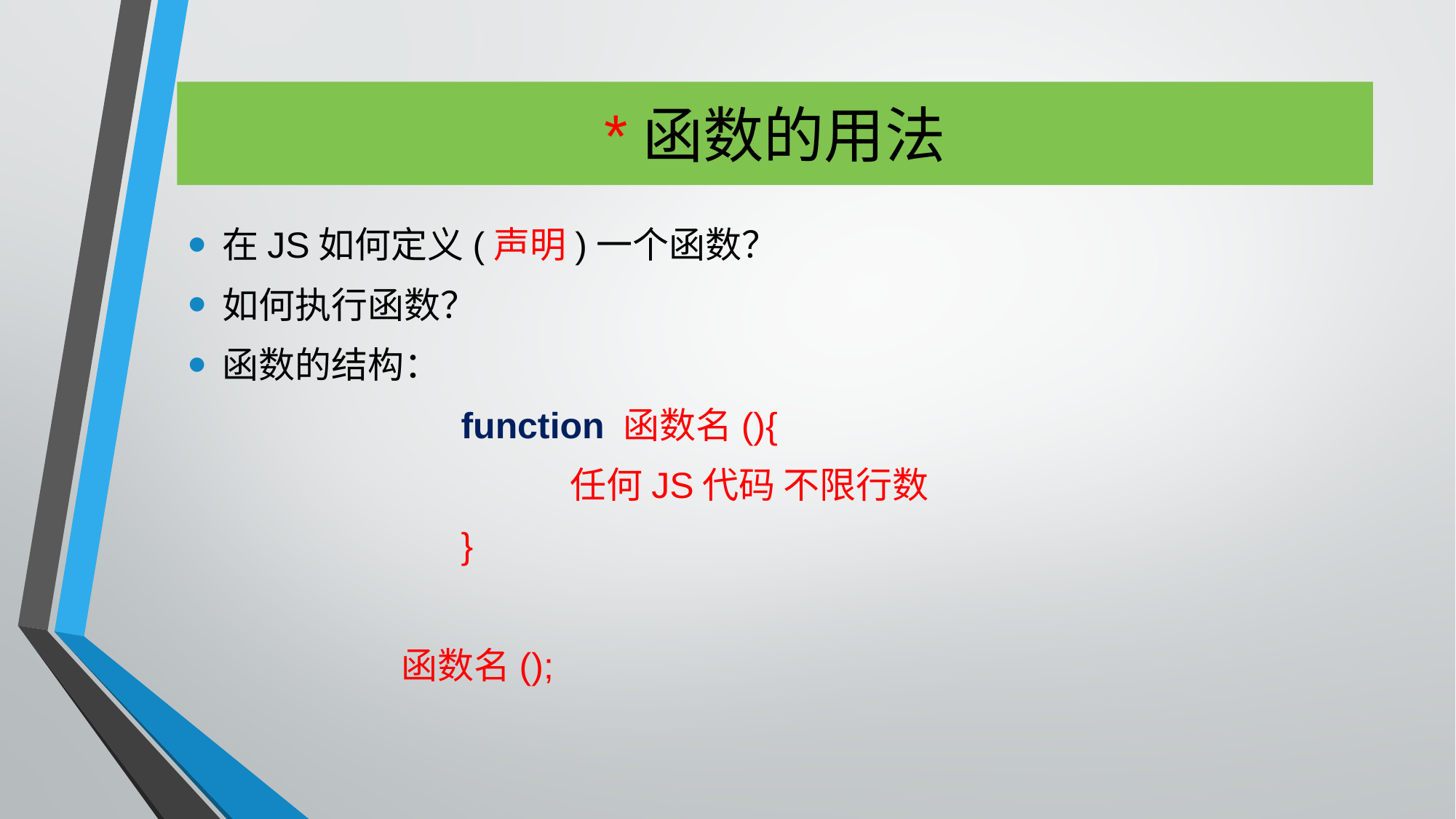

# *函数的用法
在JS如何定义(声明)一个函数？
如何执行函数？
函数的结构：
	function 函数名(){
		任何JS代码 不限行数
	}

     函数名();